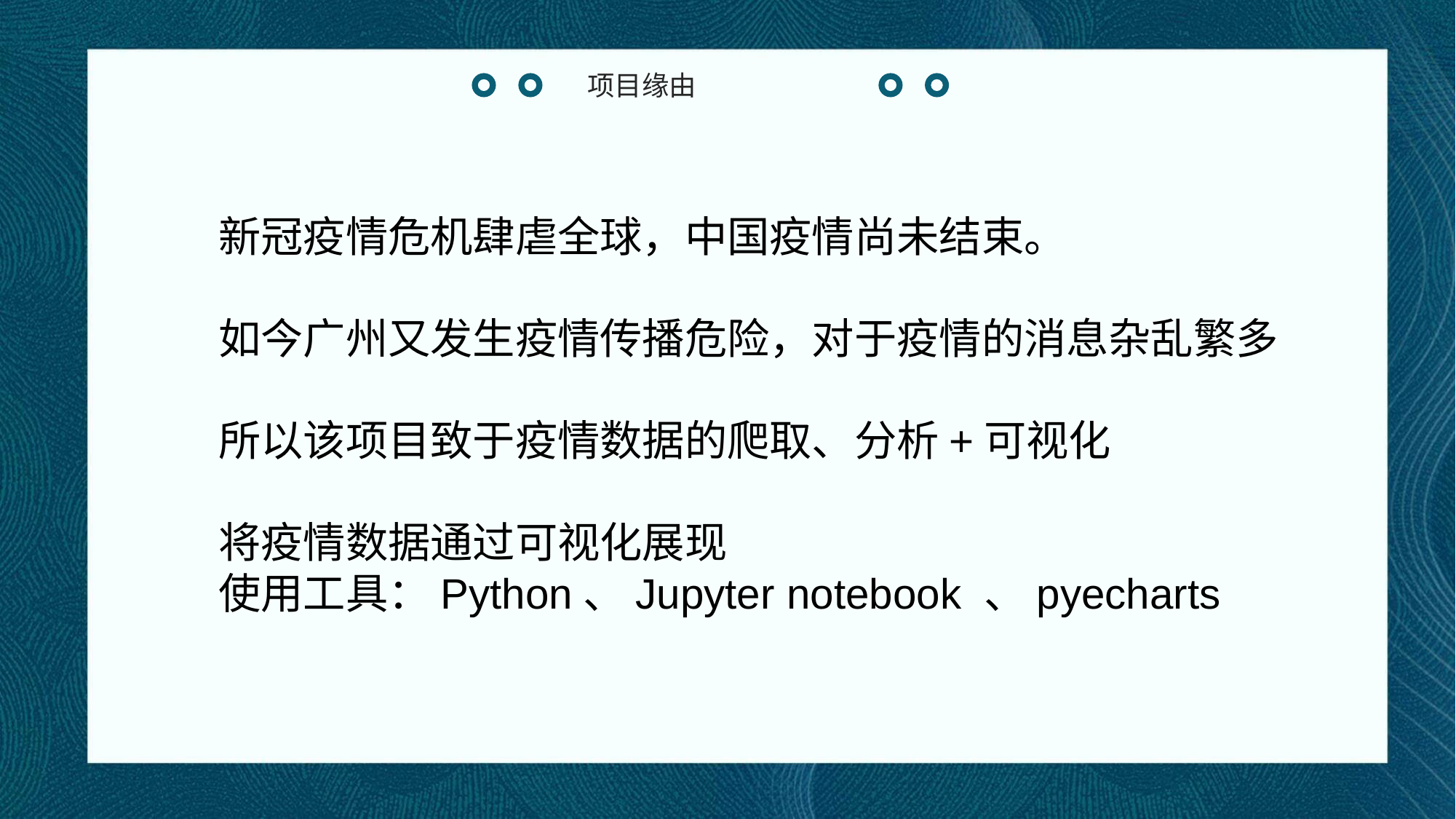

项目缘由

新冠疫情危机肆虐全球，中国疫情尚未结束。

如今广州又发生疫情传播危险，对于疫情的消息杂乱繁多

所以该项目致于疫情数据的爬取、分析+可视化

将疫情数据通过可视化展现
使用工具：Python、Jupyter notebook 、pyecharts